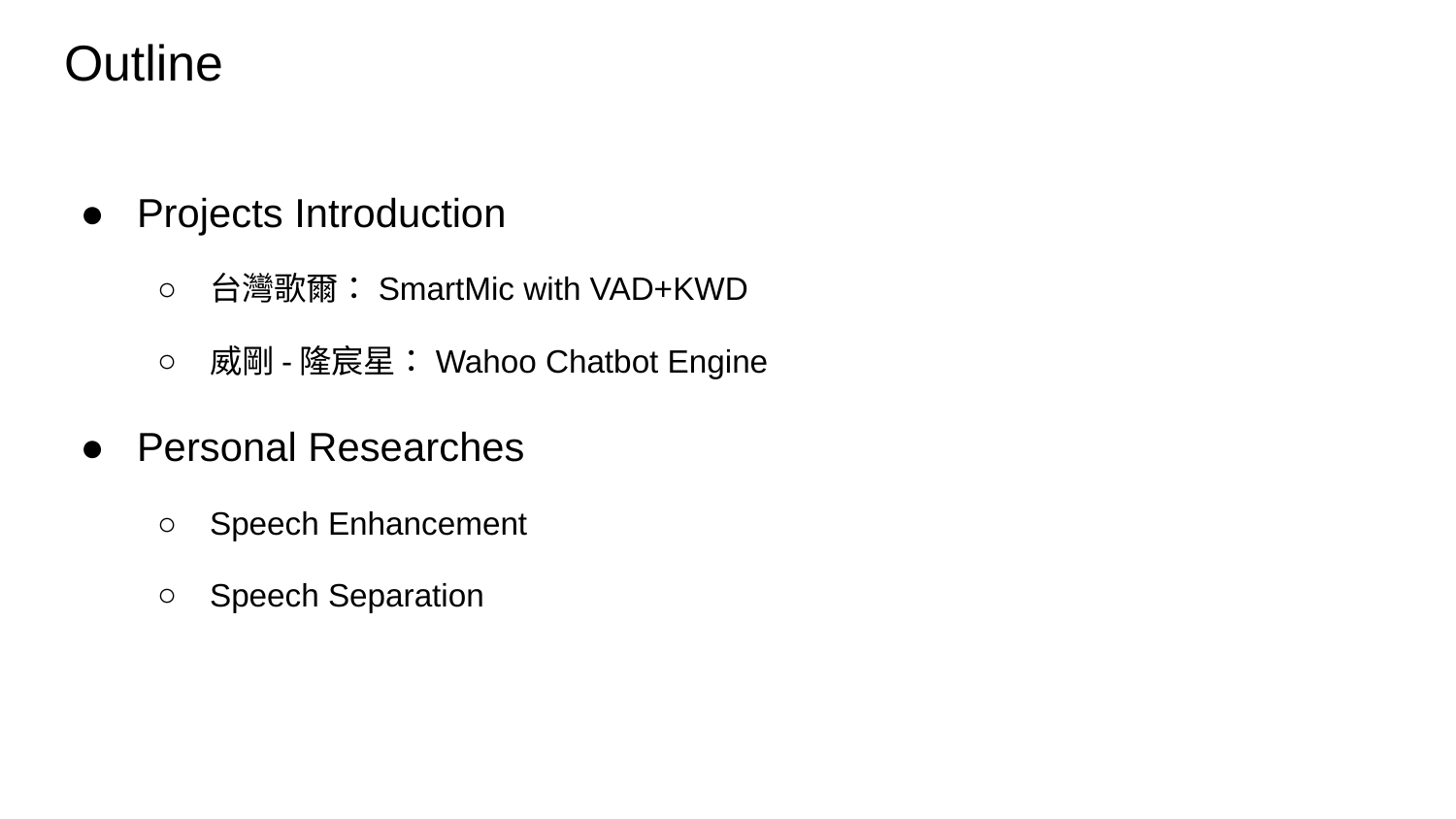

# Outline
Projects Introduction
台灣歌爾：SmartMic with VAD+KWD
威剛-隆宸星：Wahoo Chatbot Engine
Personal Researches
Speech Enhancement
Speech Separation